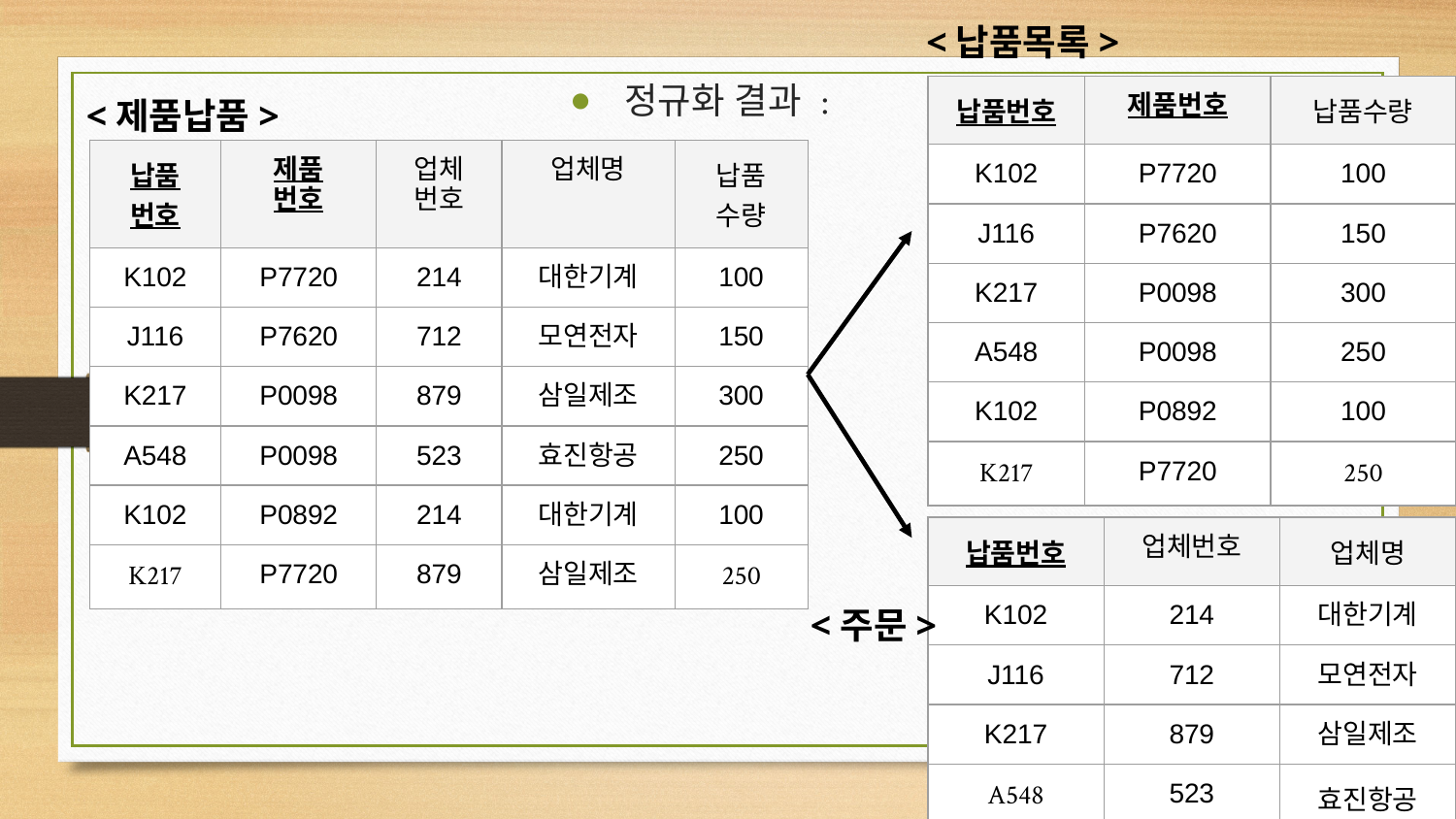

<납품목록>
정규화 결과 :
| 납품번호 | 제품번호 | 납품수량 |
| --- | --- | --- |
| K102 | P7720 | 100 |
| J116 | P7620 | 150 |
| K217 | P0098 | 300 |
| A548 | P0098 | 250 |
| K102 | P0892 | 100 |
| K217 | P7720 | 250 |
<제품납품>
| 납품 번호 | 제품 번호 | 업체 번호 | 업체명 | 납품 수량 |
| --- | --- | --- | --- | --- |
| K102 | P7720 | 214 | 대한기계 | 100 |
| J116 | P7620 | 712 | 모연전자 | 150 |
| K217 | P0098 | 879 | 삼일제조 | 300 |
| A548 | P0098 | 523 | 효진항공 | 250 |
| K102 | P0892 | 214 | 대한기계 | 100 |
| K217 | P7720 | 879 | 삼일제조 | 250 |
| 납품번호 | 업체번호 | 업체명 |
| --- | --- | --- |
| K102 | 214 | 대한기계 |
| J116 | 712 | 모연전자 |
| K217 | 879 | 삼일제조 |
| A548 | 523 | 효진항공 |
<주문>